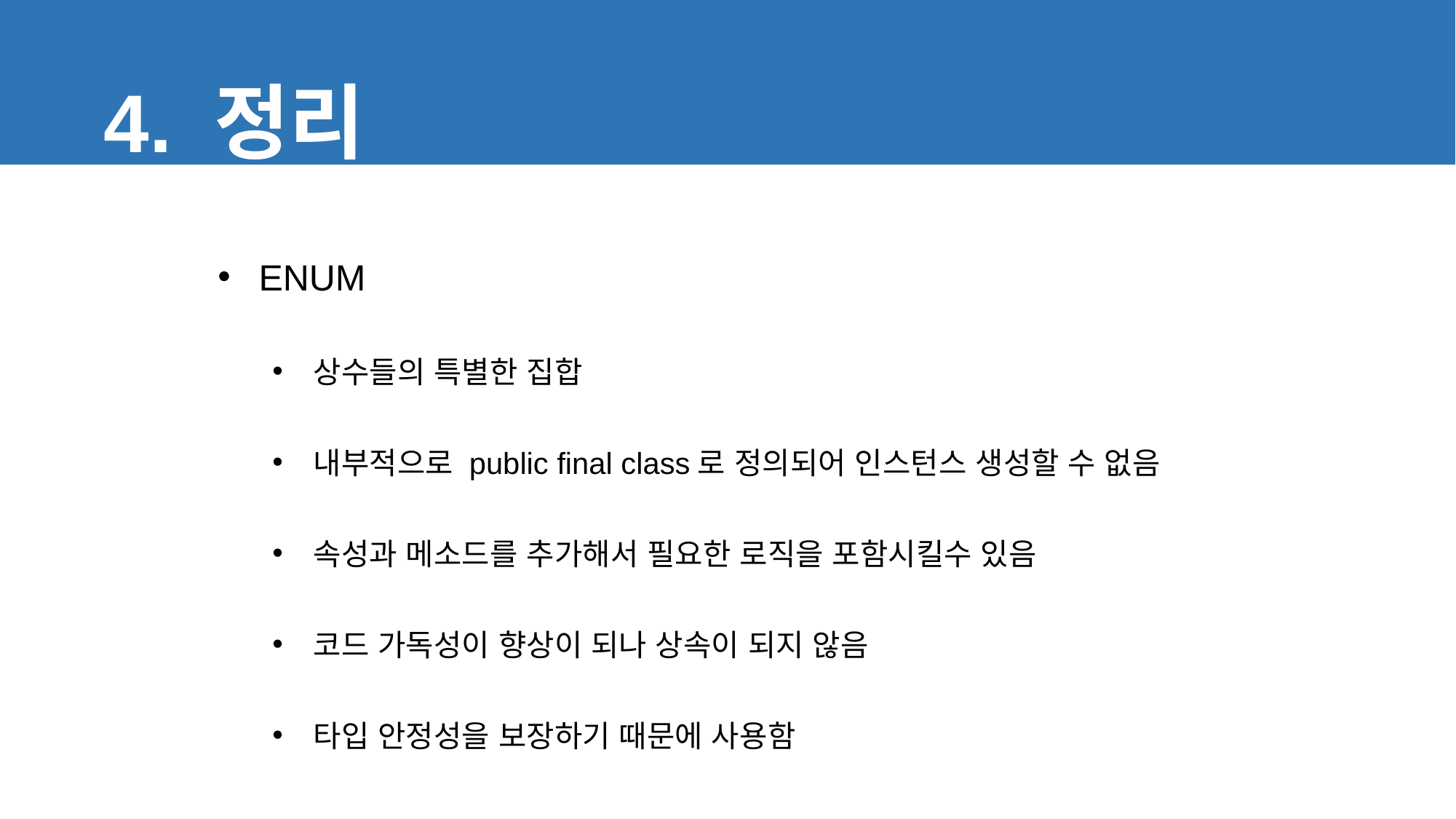

4. 정리
ENUM
상수들의 특별한 집합
내부적으로 public final class로 정의되어 인스턴스 생성할 수 없음
속성과 메소드를 추가해서 필요한 로직을 포함시킬수 있음
코드 가독성이 향상이 되나 상속이 되지 않음
타입 안정성을 보장하기 때문에 사용함